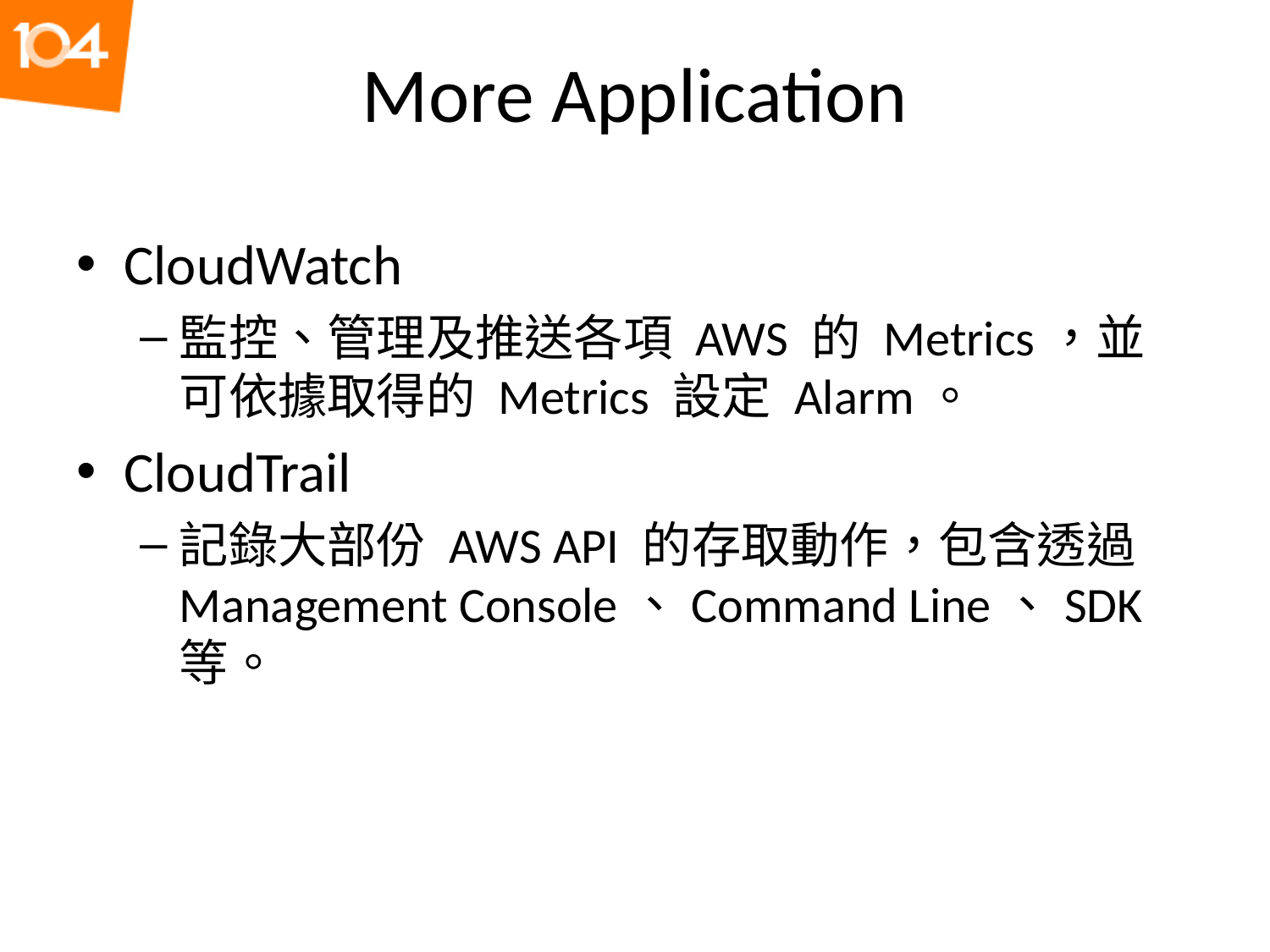

# More Application
CloudWatch
監控、管理及推送各項 AWS 的 Metrics，並可依據取得的 Metrics 設定 Alarm。
CloudTrail
記錄大部份 AWS API 的存取動作，包含透過 Management Console、Command Line、SDK 等。